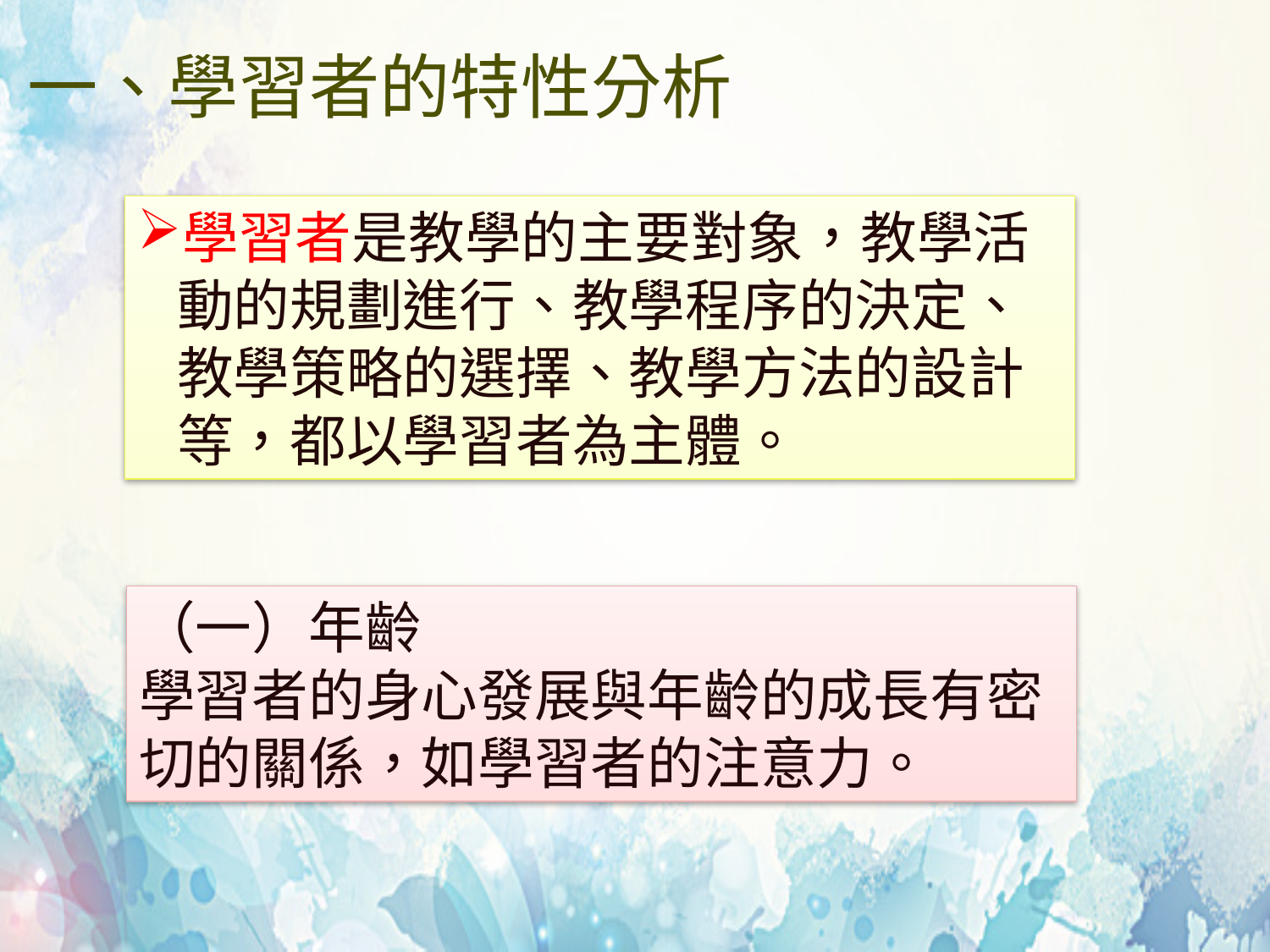

一、學習者的特性分析
學習者是教學的主要對象，教學活動的規劃進行、教學程序的決定、教學策略的選擇、教學方法的設計等，都以學習者為主體。
（一）年齡
學習者的身心發展與年齡的成長有密切的關係，如學習者的注意力。